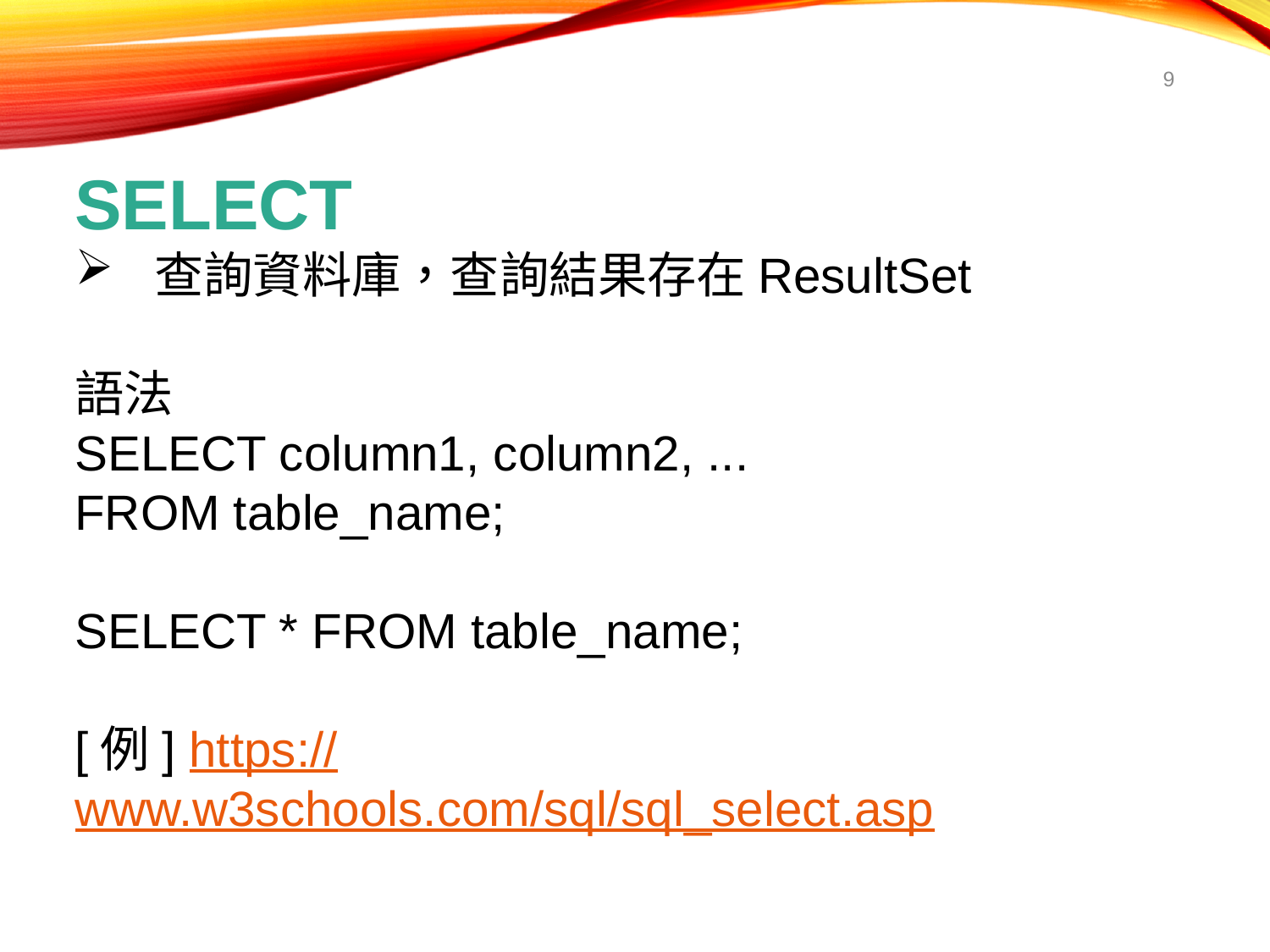

9
SELECT
查詢資料庫，查詢結果存在ResultSet

語法
SELECT column1, column2, ...
FROM table_name;

SELECT * FROM table_name;

[例] https://www.w3schools.com/sql/sql_select.asp